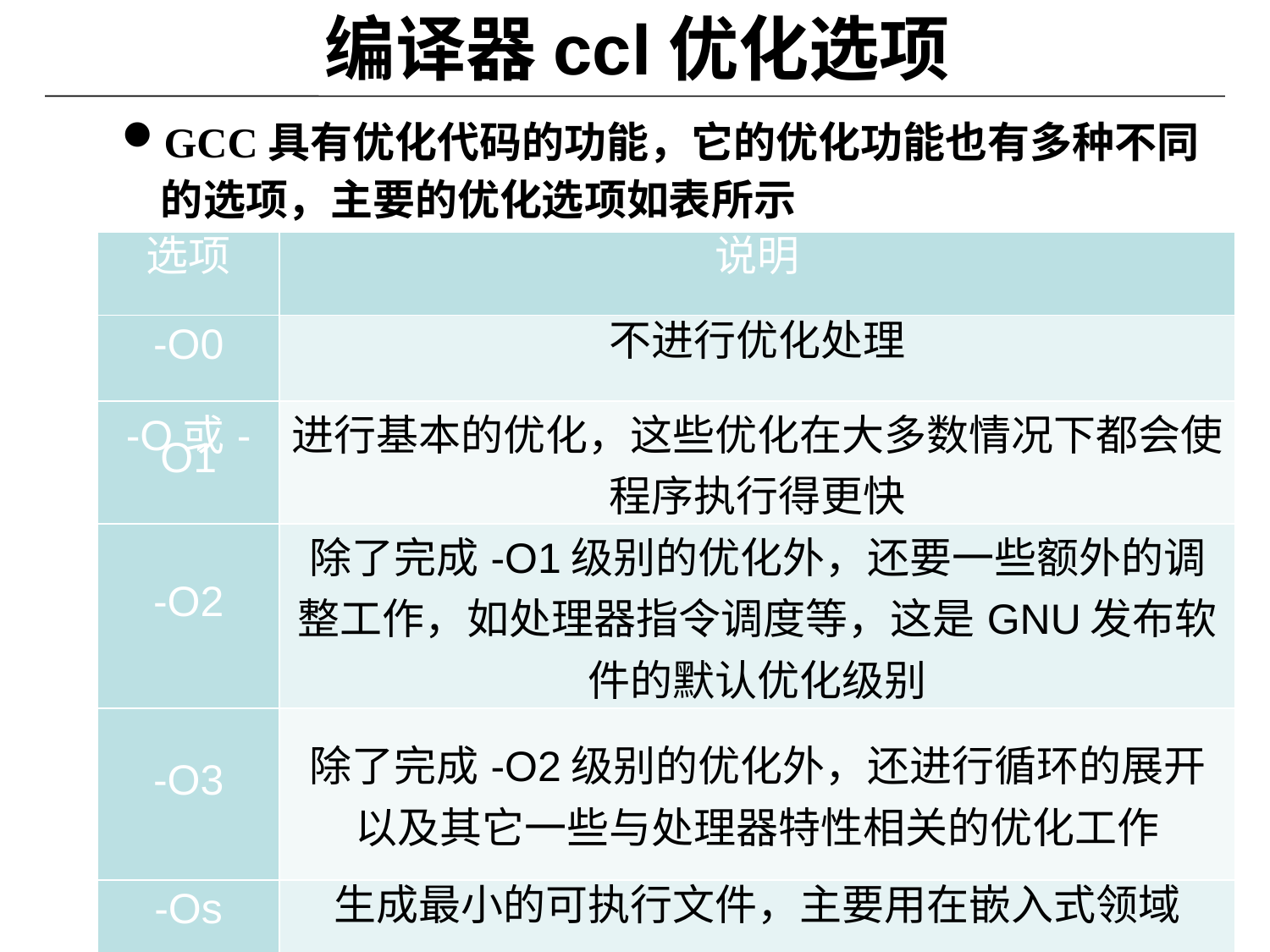

# 编译器ccl优化选项
GCC具有优化代码的功能，它的优化功能也有多种不同的选项，主要的优化选项如表所示
| 选项 | 说明 |
| --- | --- |
| -O0 | 不进行优化处理 |
| -O或-O1 | 进行基本的优化，这些优化在大多数情况下都会使程序执行得更快 |
| -O2 | 除了完成-O1级别的优化外，还要一些额外的调整工作，如处理器指令调度等，这是GNU发布软件的默认优化级别 |
| -O3 | 除了完成-O2级别的优化外，还进行循环的展开以及其它一些与处理器特性相关的优化工作 |
| -Os | 生成最小的可执行文件，主要用在嵌入式领域 |